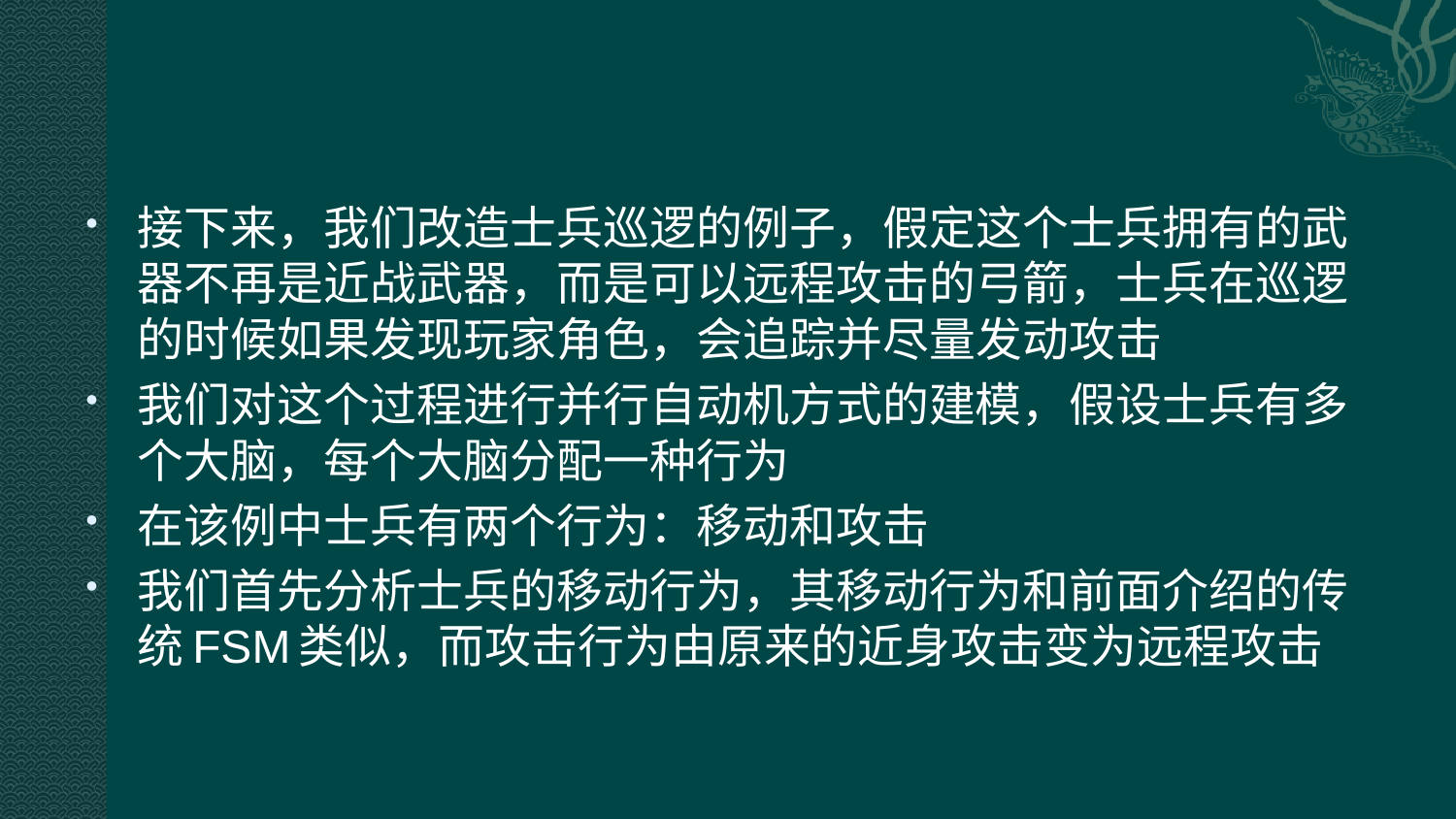

#
接下来，我们改造士兵巡逻的例子，假定这个士兵拥有的武器不再是近战武器，而是可以远程攻击的弓箭，士兵在巡逻的时候如果发现玩家角色，会追踪并尽量发动攻击
我们对这个过程进行并行自动机方式的建模，假设士兵有多个大脑，每个大脑分配一种行为
在该例中士兵有两个行为：移动和攻击
我们首先分析士兵的移动行为，其移动行为和前面介绍的传统FSM类似，而攻击行为由原来的近身攻击变为远程攻击